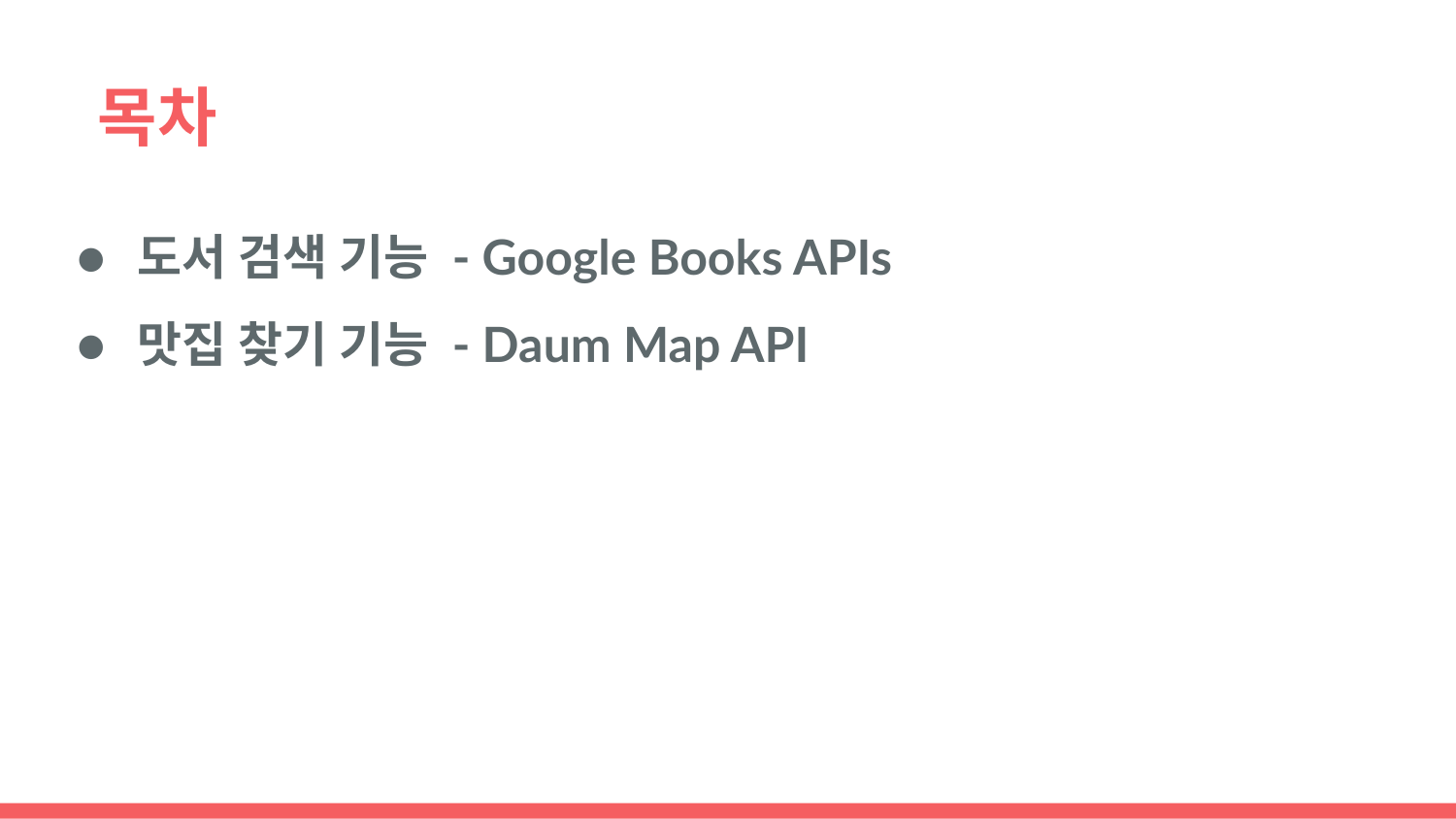

# 목차
도서 검색 기능 - Google Books APIs
맛집 찾기 기능 - Daum Map API